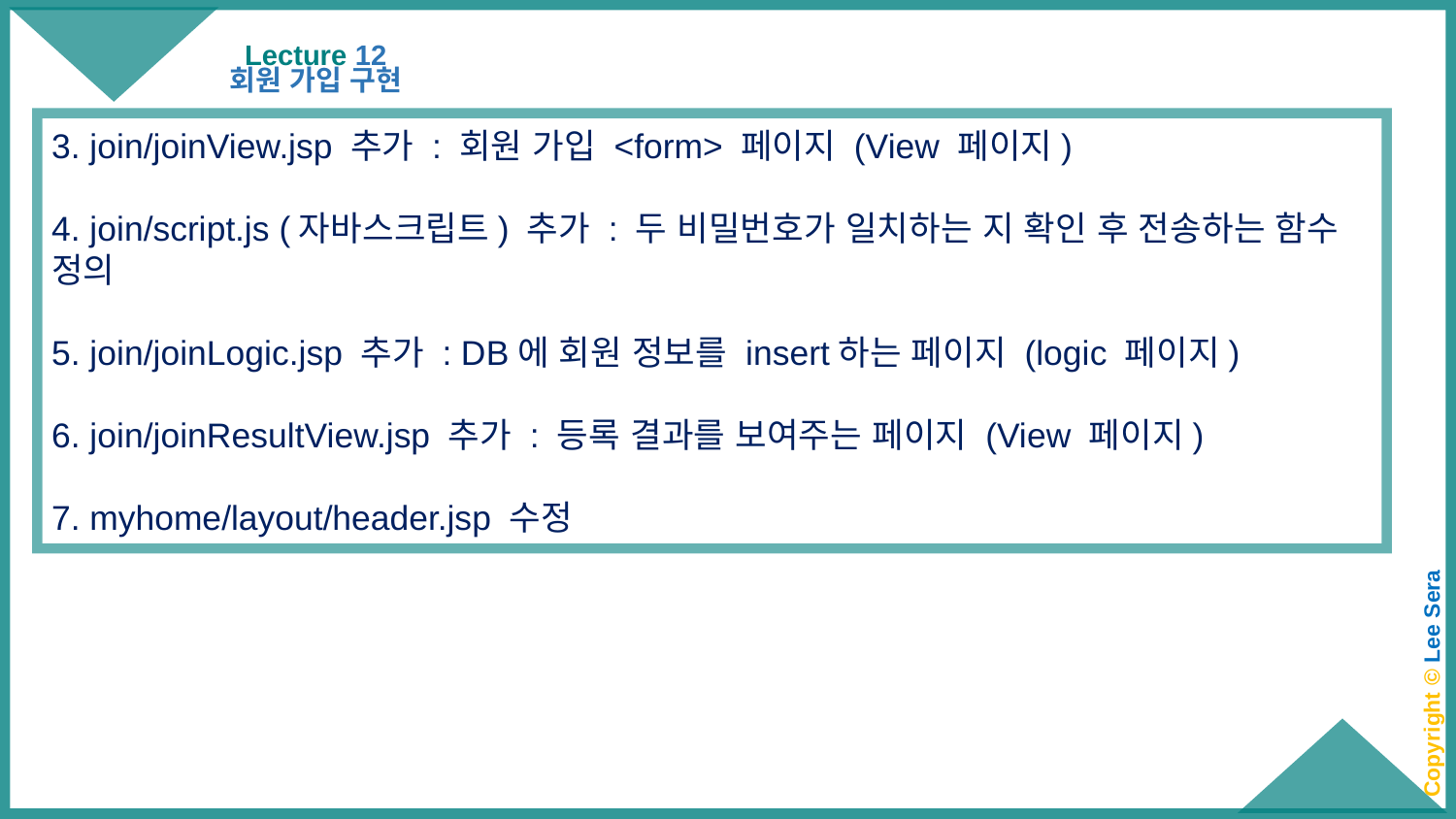

# Lecture 12
회원 가입 구현
3. join/joinView.jsp 추가 : 회원 가입 <form> 페이지 (View 페이지)

4. join/script.js (자바스크립트) 추가 : 두 비밀번호가 일치하는 지 확인 후 전송하는 함수 정의

5. join/joinLogic.jsp 추가 : DB에 회원 정보를 insert하는 페이지 (logic 페이지)

6. join/joinResultView.jsp 추가 : 등록 결과를 보여주는 페이지 (View 페이지)

7. myhome/layout/header.jsp 수정
Copyright © Lee Sera